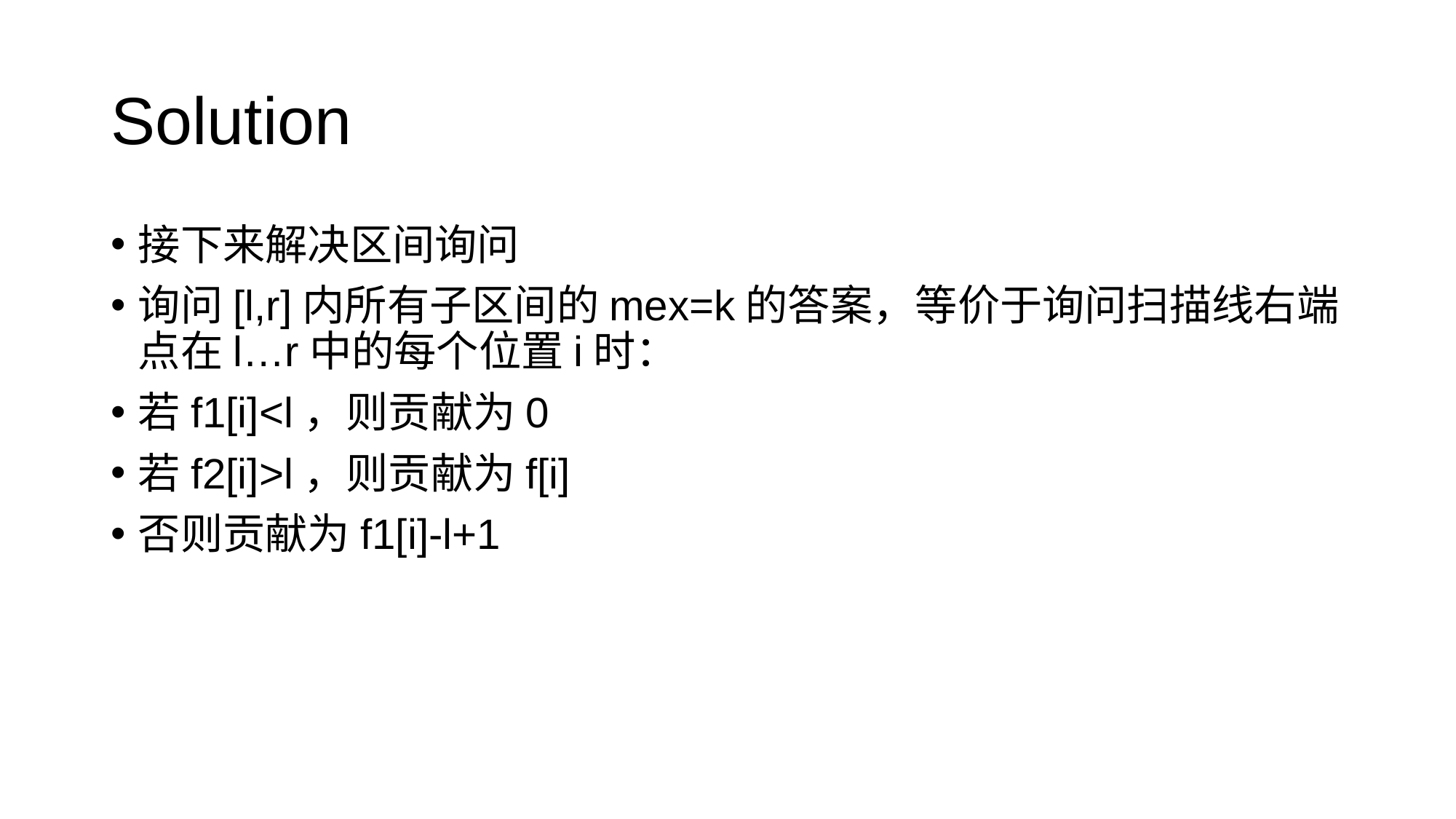

# Solution
接下来解决区间询问
询问[l,r]内所有子区间的mex=k的答案，等价于询问扫描线右端点在l…r中的每个位置i时：
若f1[i]<l，则贡献为0
若f2[i]>l，则贡献为f[i]
否则贡献为f1[i]-l+1